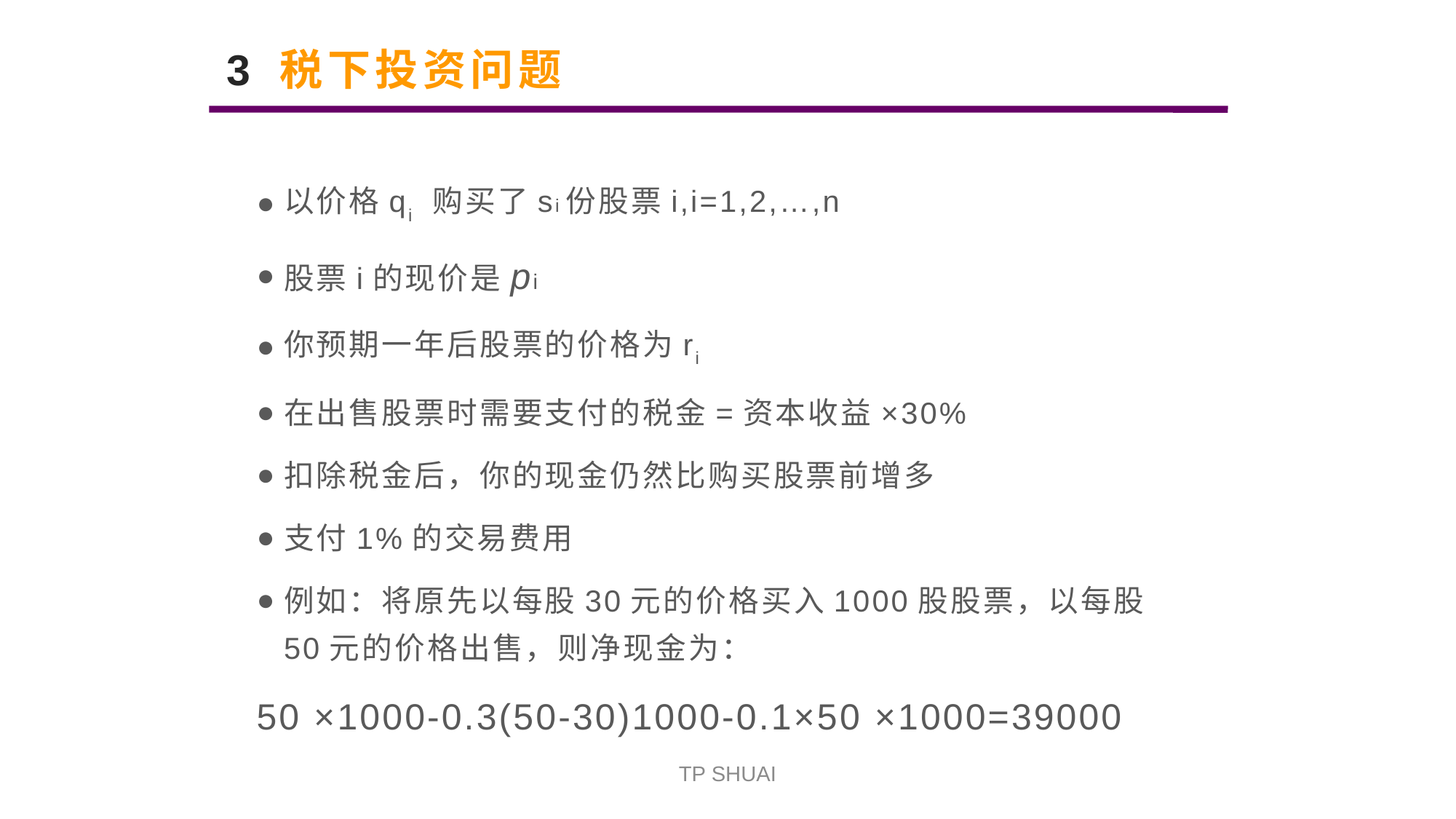

# 3 税下投资问题

以价格qi 购买了si份股票i,i=1,2,…,n
股票i的现价是pi
你预期一年后股票的价格为ri
在出售股票时需要支付的税金=资本收益×30%
扣除税金后，你的现金仍然比购买股票前增多
支付1%的交易费用
例如：将原先以每股30元的价格买入1000股股票，以每股50元的价格出售，则净现金为：
50 ×1000-0.3(50-30)1000-0.1×50 ×1000=39000
TP SHUAI
21